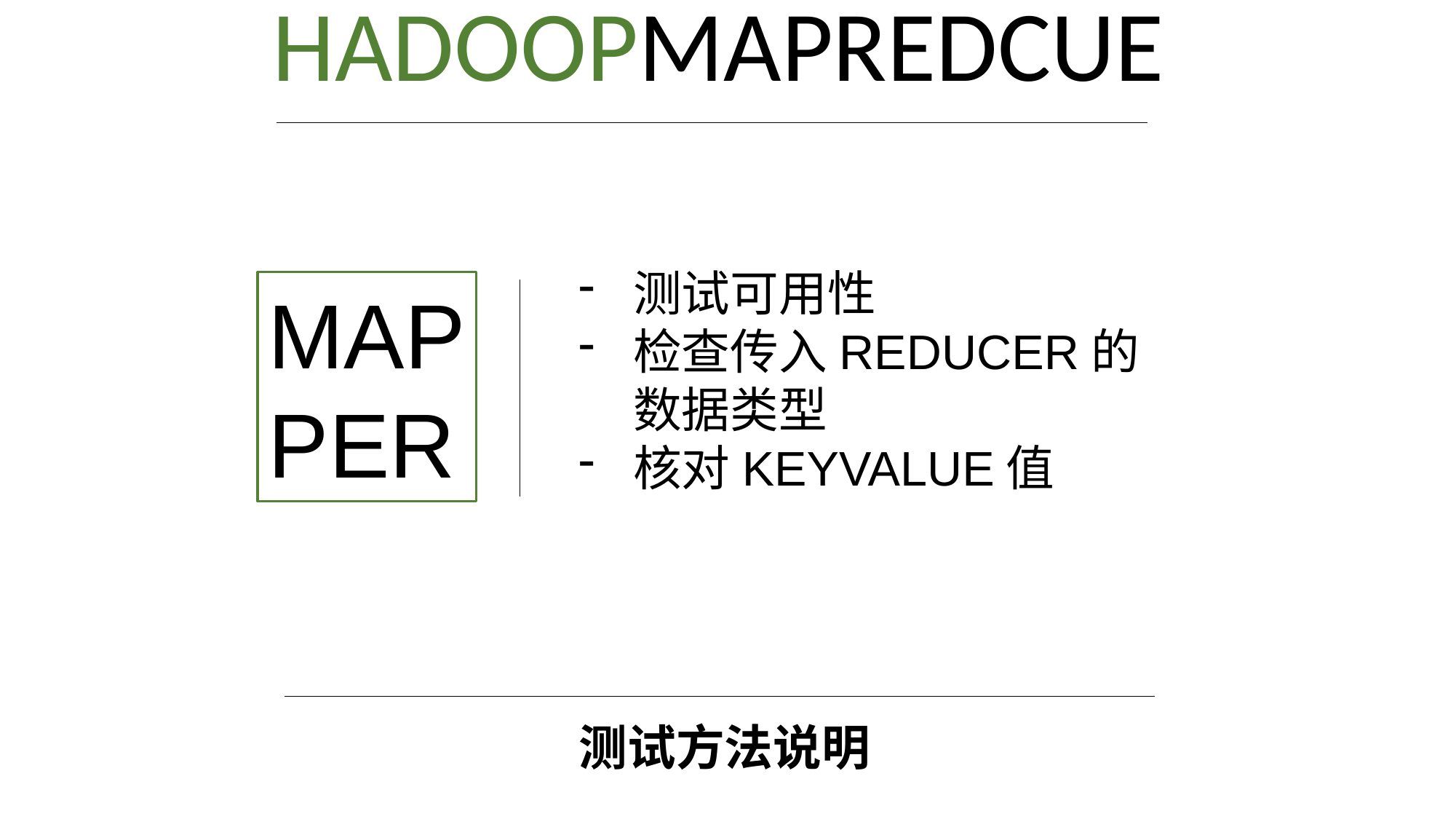

# HADOOPMAPREDCUE
测试可用性
检查传入REDUCER的数据类型
核对KEYVALUE值
MAP
PER
测试方法说明